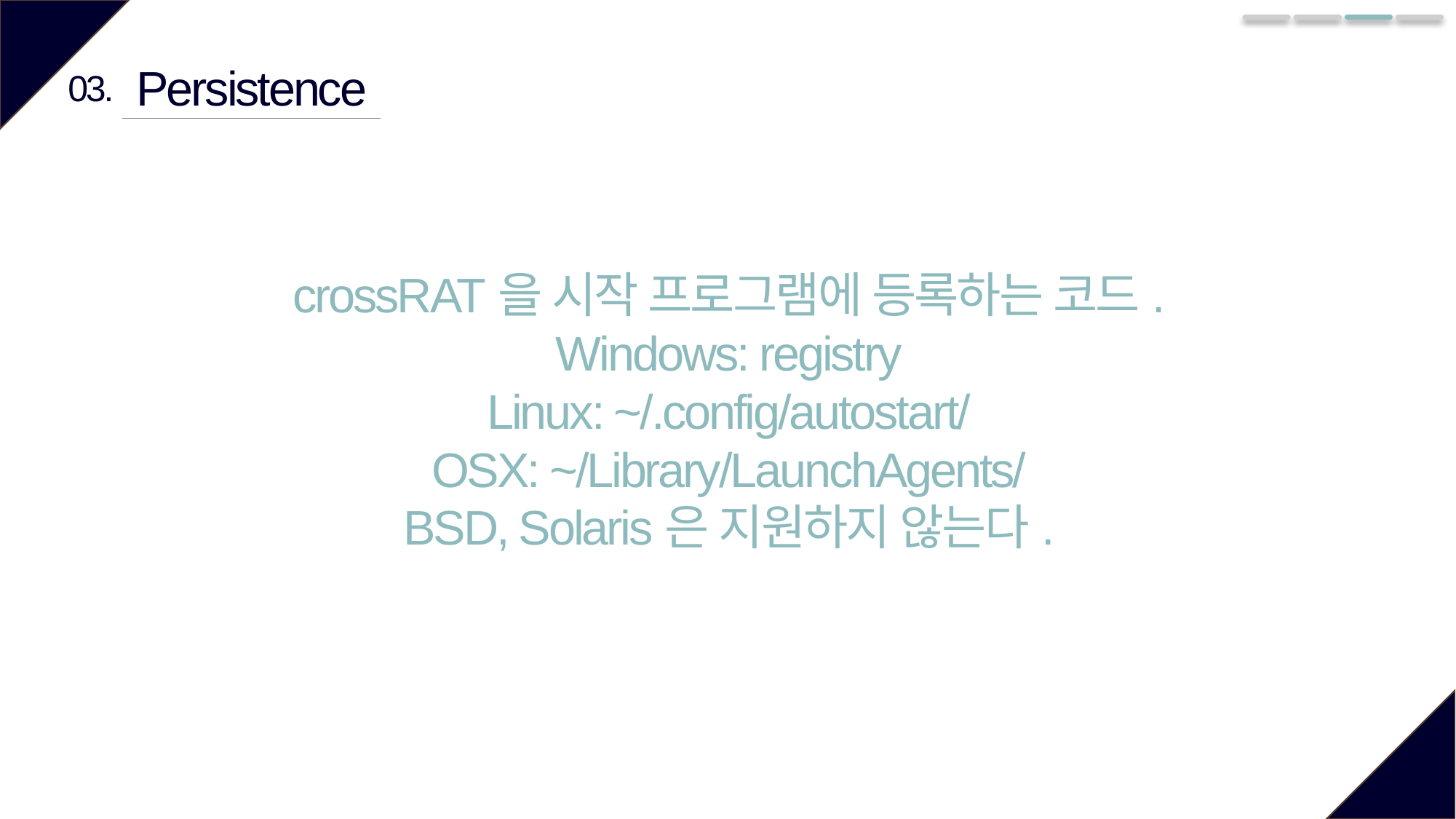

Persistence
03.
crossRAT을 시작 프로그램에 등록하는 코드.
Windows: registry
Linux: ~/.config/autostart/
OSX: ~/Library/LaunchAgents/
BSD, Solaris은 지원하지 않는다.